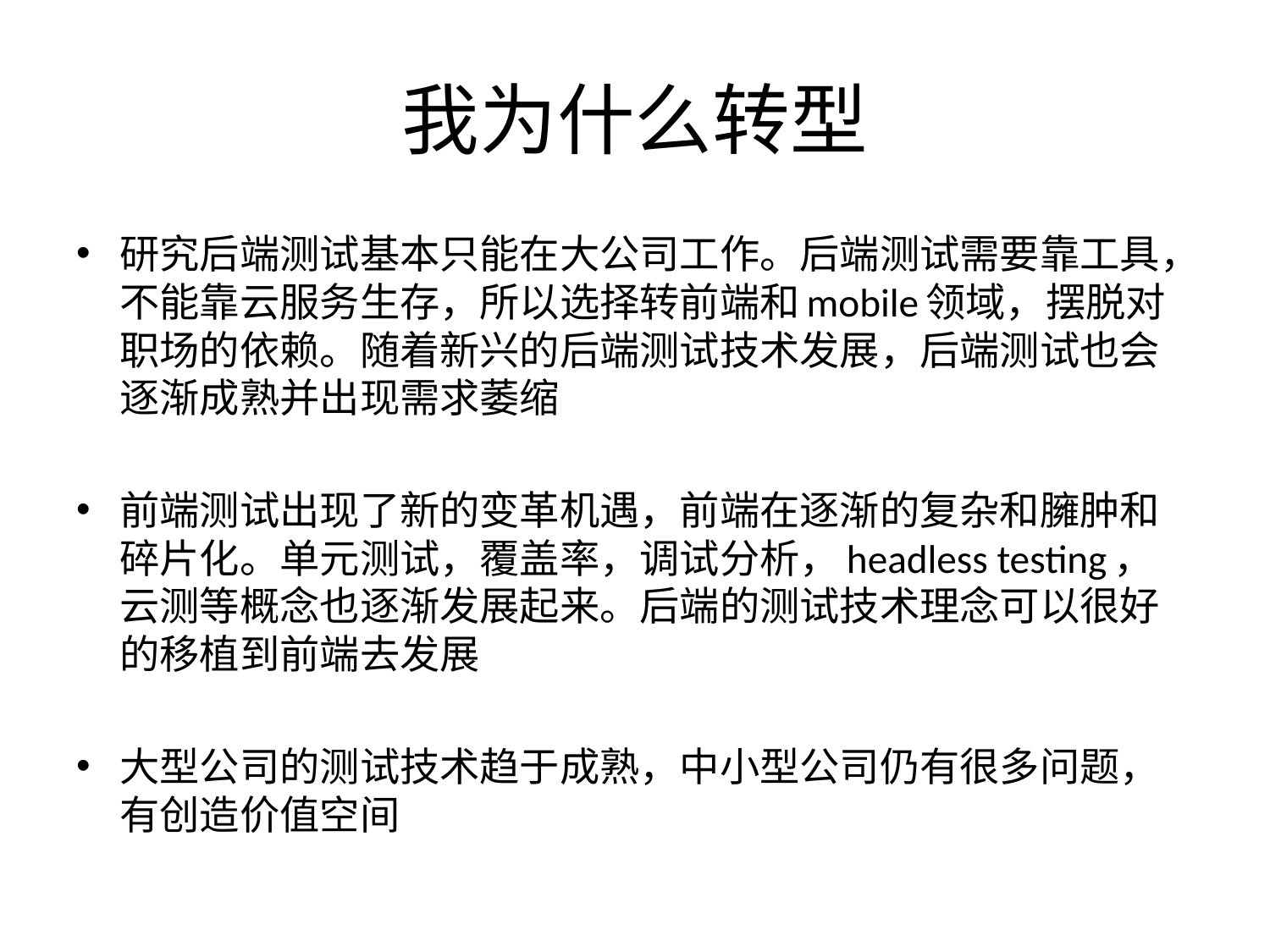

# 我为什么转型
研究后端测试基本只能在大公司工作。后端测试需要靠工具，不能靠云服务生存，所以选择转前端和mobile领域，摆脱对职场的依赖。随着新兴的后端测试技术发展，后端测试也会逐渐成熟并出现需求萎缩

前端测试出现了新的变革机遇，前端在逐渐的复杂和臃肿和碎片化。单元测试，覆盖率，调试分析，headless testing，云测等概念也逐渐发展起来。后端的测试技术理念可以很好的移植到前端去发展

大型公司的测试技术趋于成熟，中小型公司仍有很多问题，有创造价值空间